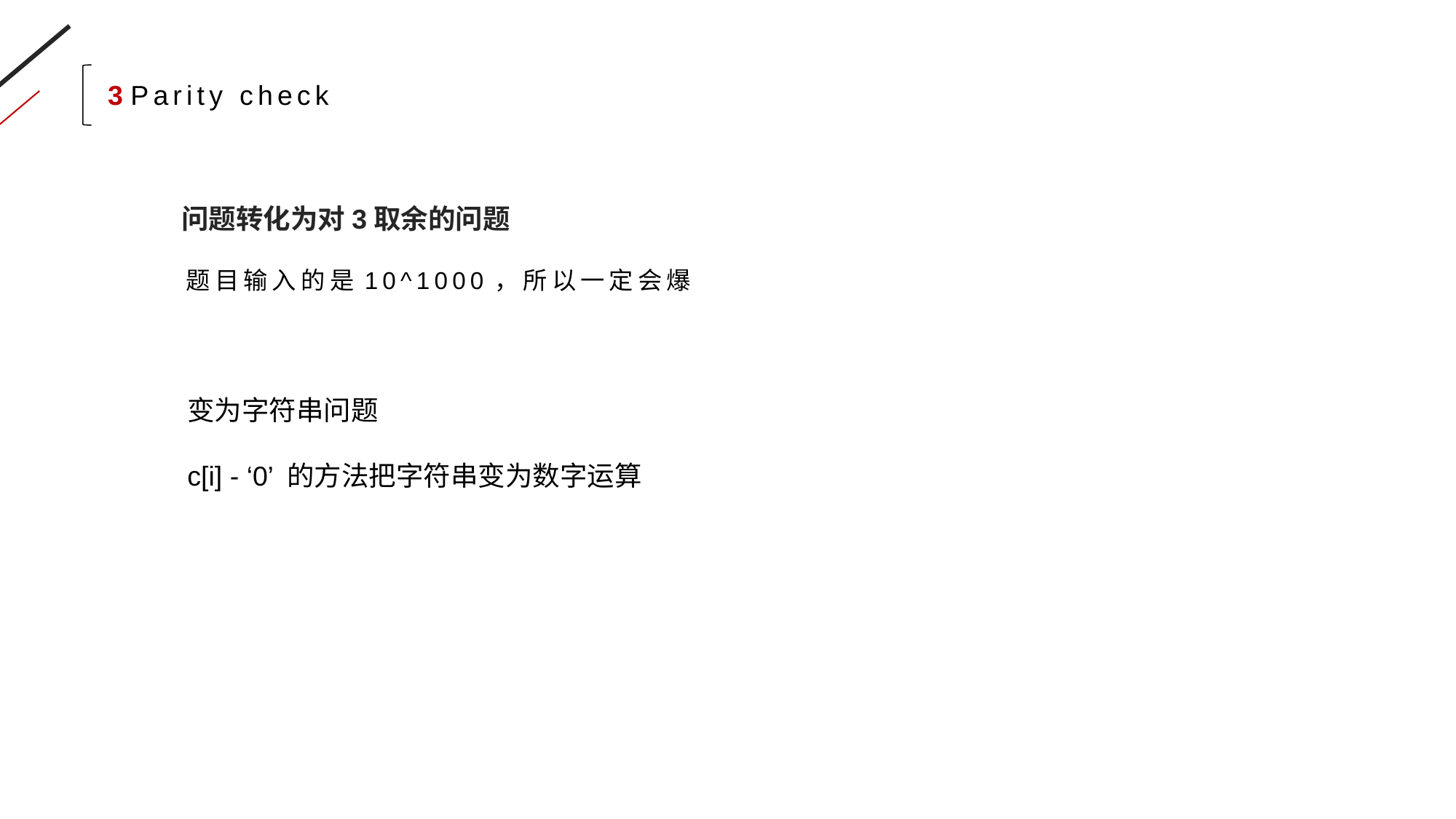

3 Parity check
问题转化为对3取余的问题
题目输入的是10^1000，所以一定会爆
变为字符串问题

c[i] - ‘0’ 的方法把字符串变为数字运算